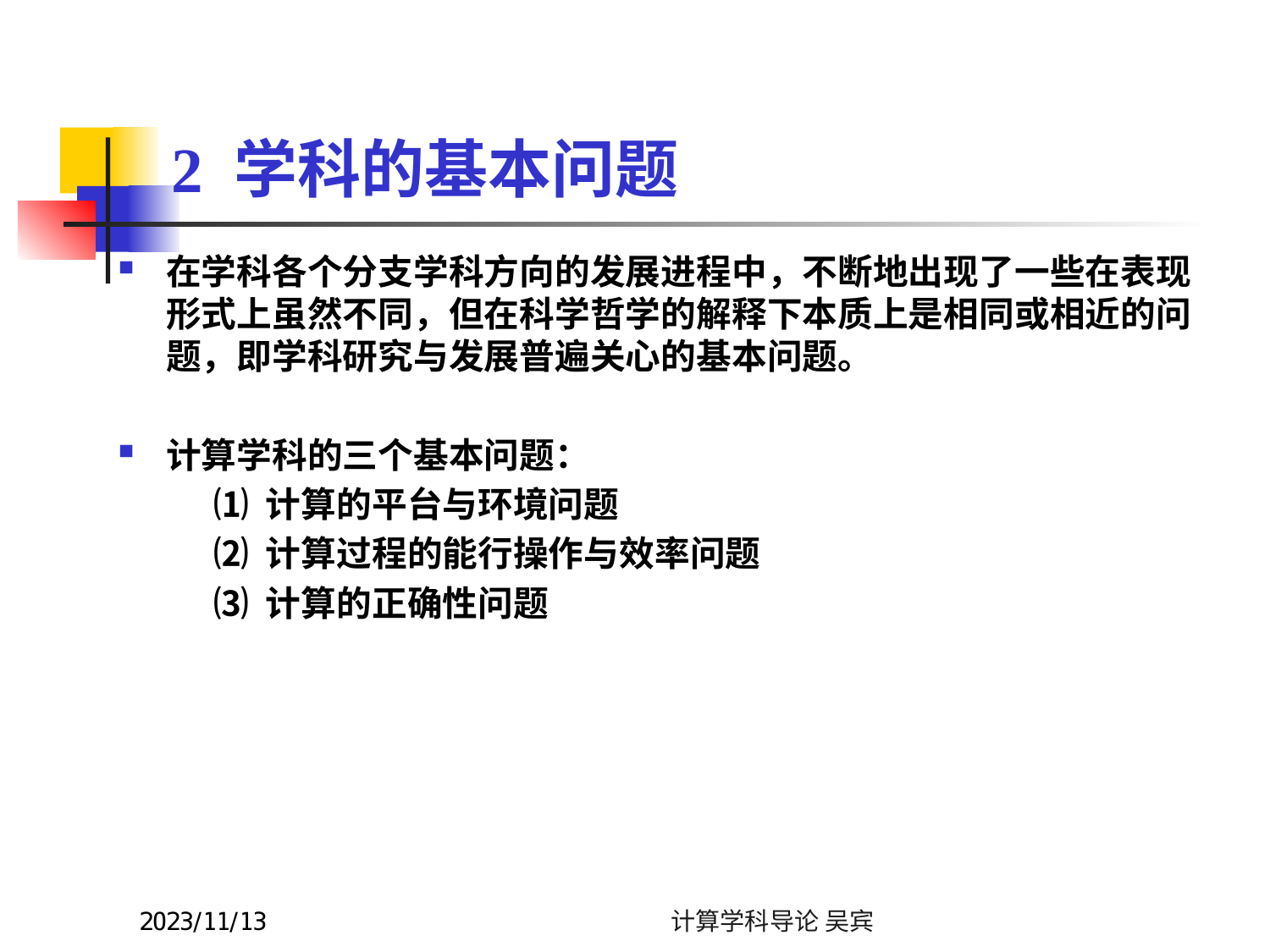

# 2 学科的基本问题
在学科各个分支学科方向的发展进程中，不断地出现了一些在表现形式上虽然不同，但在科学哲学的解释下本质上是相同或相近的问题，即学科研究与发展普遍关心的基本问题。

计算学科的三个基本问题：
    ⑴ 计算的平台与环境问题
    ⑵ 计算过程的能行操作与效率问题
    ⑶ 计算的正确性问题

2023/11/13
计算学科导论 吴宾